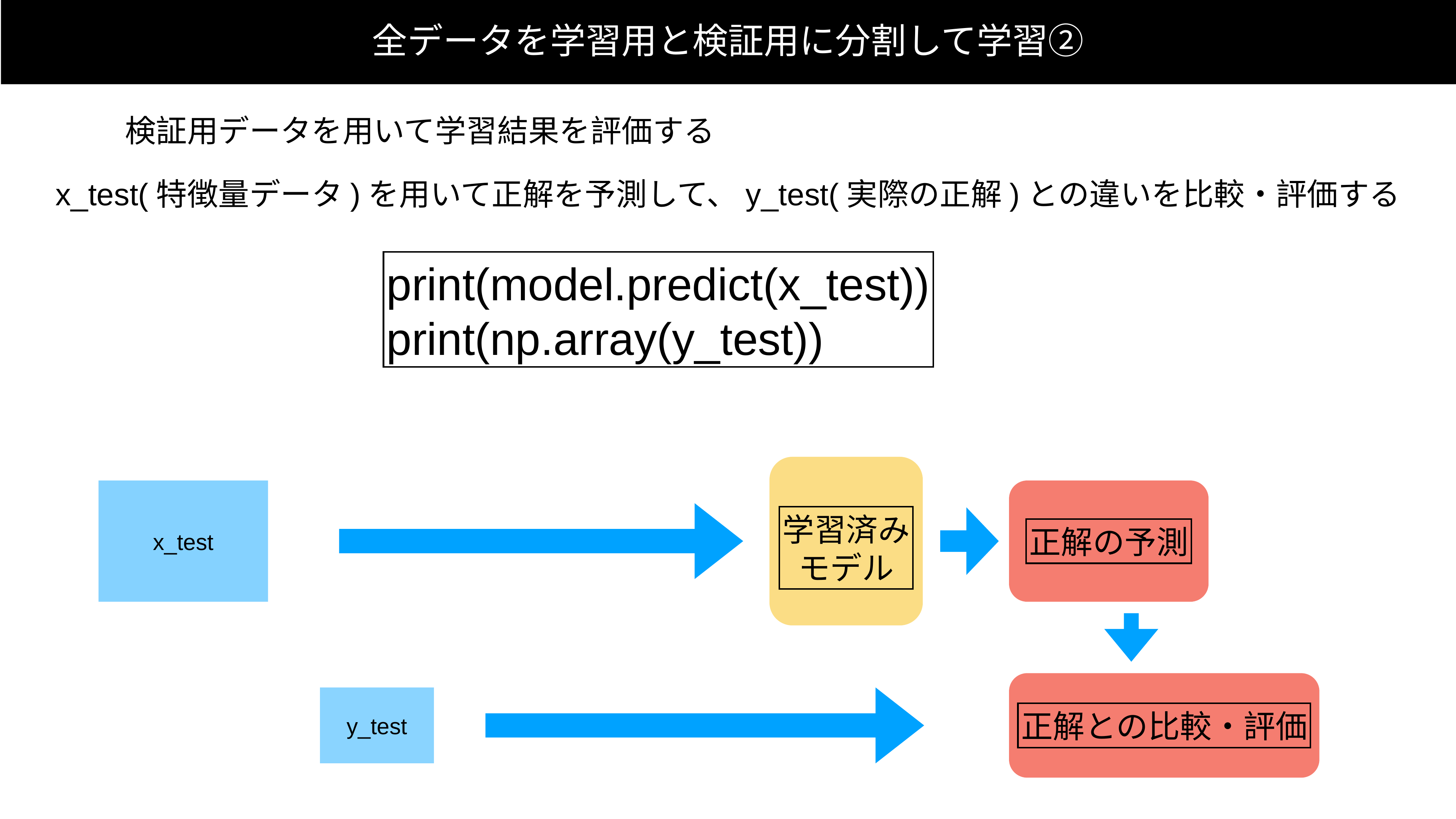

全データを学習用と検証用に分割して学習②
検証用データを用いて学習結果を評価する
x_test(特徴量データ)を用いて正解を予測して、y_test(実際の正解)との違いを比較・評価する
print(model.predict(x_test))
print(np.array(y_test))

学習済み
モデル

正解の予測
x_test

正解との比較・評価
y_test